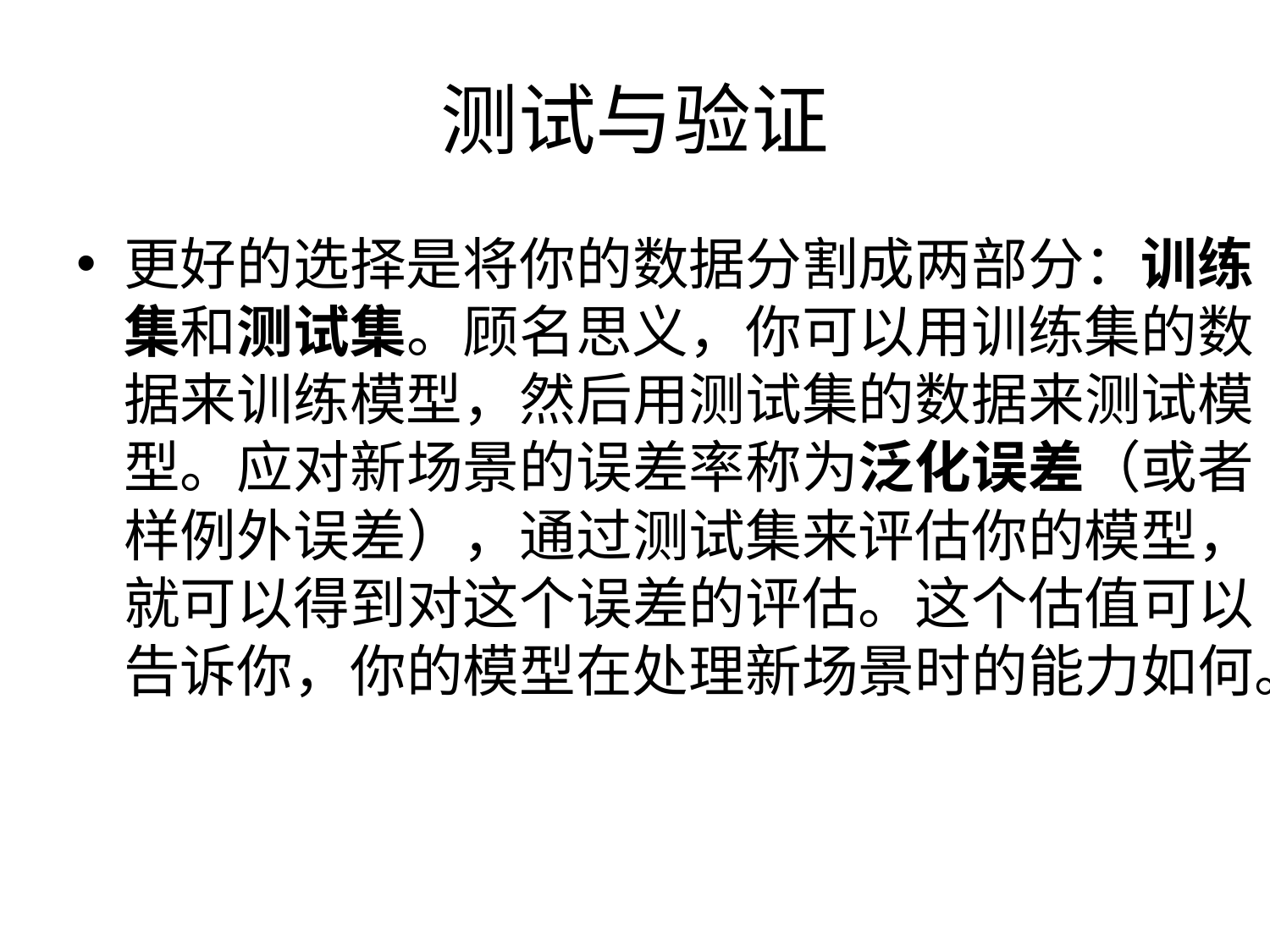

# 测试与验证
更好的选择是将你的数据分割成两部分：训练集和测试集。顾名思义，你可以用训练集的数据来训练模型，然后用测试集的数据来测试模型。应对新场景的误差率称为泛化误差（或者样例外误差），通过测试集来评估你的模型，就可以得到对这个误差的评估。这个估值可以告诉你，你的模型在处理新场景时的能力如何。